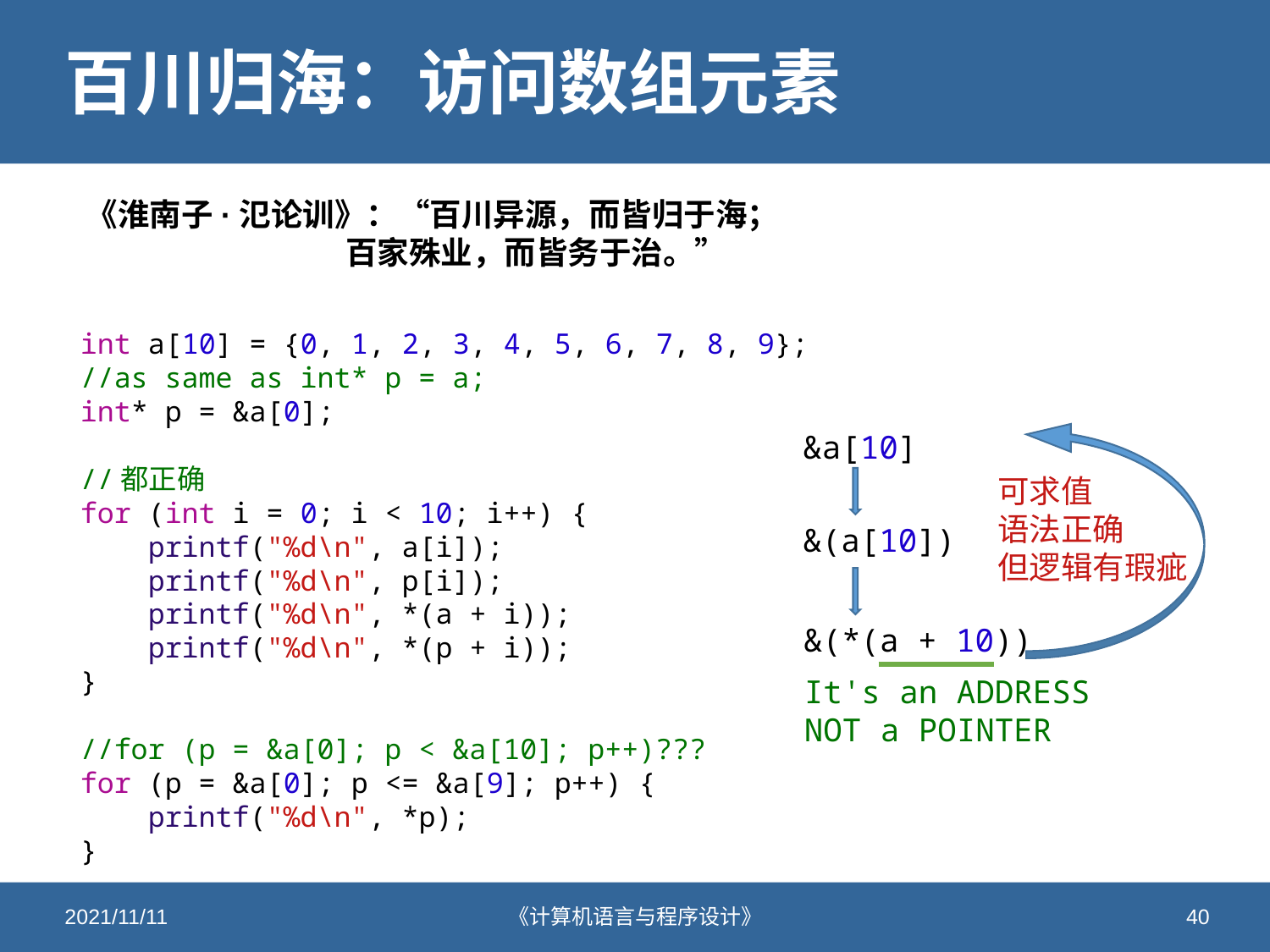

# 百川归海：访问数组元素
《淮南子·氾论训》：“百川异源，而皆归于海；
                                   百家殊业，而皆务于治。”
    int a[10] = {0, 1, 2, 3, 4, 5, 6, 7, 8, 9};
    //as same as int* p = a;
    int* p = &a[0];

    //都正确
    for (int i = 0; i < 10; i++) {
        printf("%d\n", a[i]);
        printf("%d\n", p[i]);
        printf("%d\n", *(a + i));
        printf("%d\n", *(p + i));
    }

    //for (p = &a[0]; p < &a[10]; p++)???
    for (p = &a[0]; p <= &a[9]; p++) {
        printf("%d\n", *p);
    }

&a[10]
可求值
语法正确
但逻辑有瑕疵

&(a[10])

&(*(a + 10))
It's an ADDRESS
NOT a POINTER
2021/11/11
《计算机语言与程序设计》
40